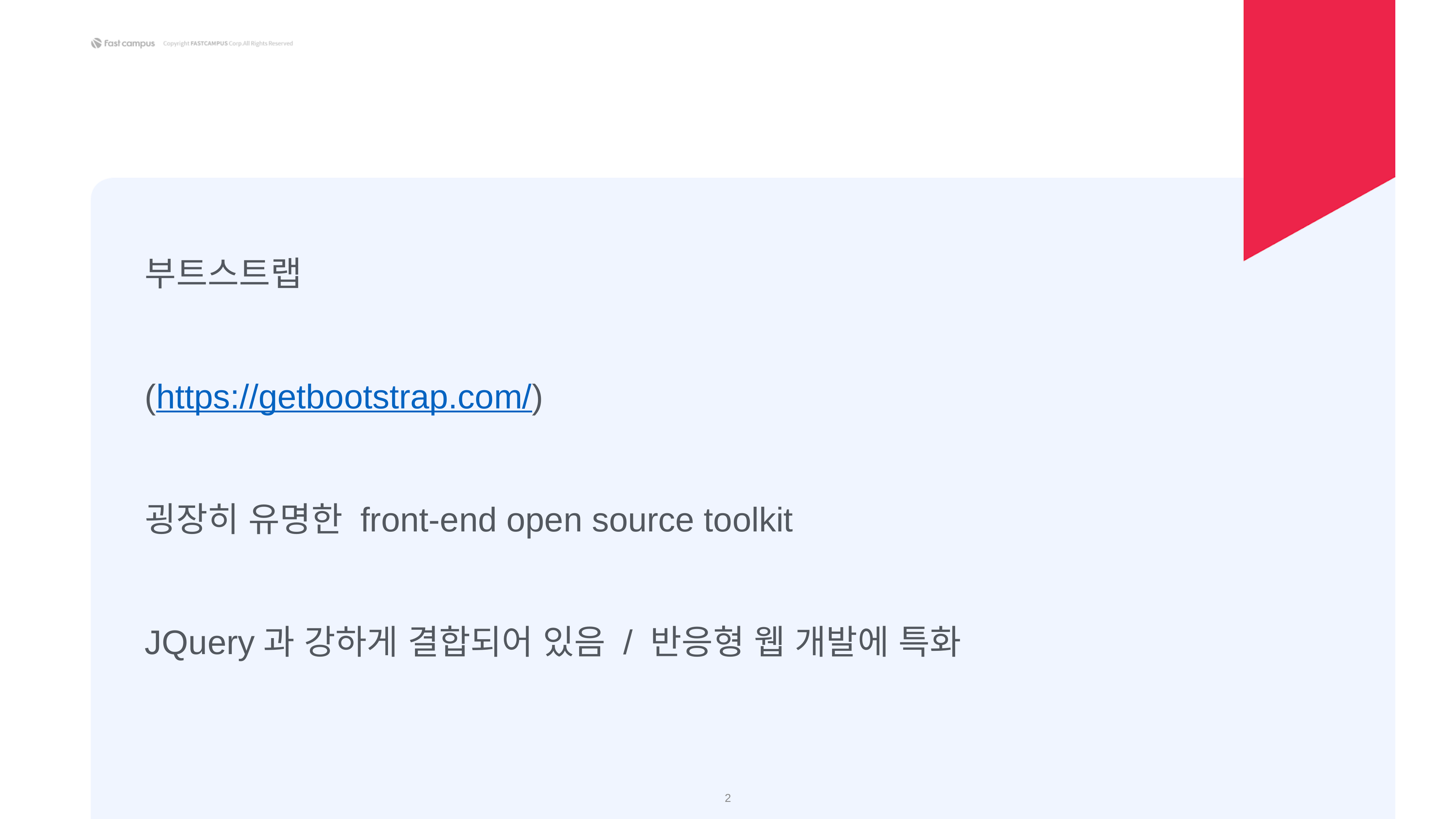

부트스트랩

(https://getbootstrap.com/)

굉장히 유명한 front-end open source toolkit

JQuery과 강하게 결합되어 있음 / 반응형 웹 개발에 특화
2